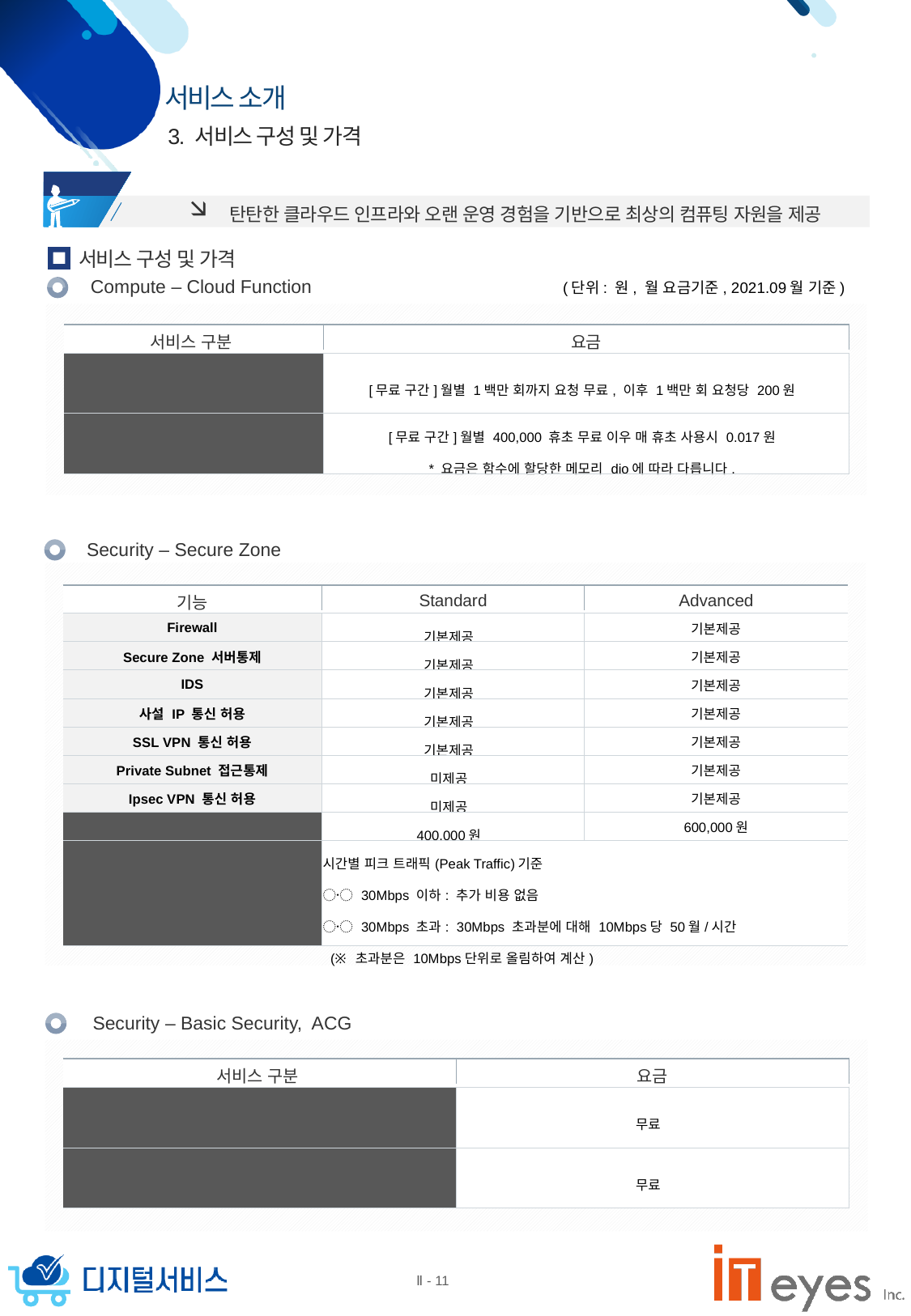

3. 서비스 구성 및 가격
  탄탄한 클라우드 인프라와 오랜 운영 경험을 기반으로 최상의 컴퓨팅 자원을 제공
서비스 구성 및 가격

Compute – Cloud Function

(단위: 원, 월 요금기준, 2021.09월 기준)

| 서비스 구분 | 요금 |
| --- | --- |
|  |  |
| (실행) 요청 | [무료 구간]월별 1백만 회까지 요청 무료, 이후 1백만 회 요청당 200원 |
| (컴퓨팅 사용)소요시간 | [무료 구간]월별 400,000 휴초 무료 이우 매 휴초 사용시 0.017원 \* 요금은 함수에 할당한 메모리 dio에 따라 다릅니다. |
Security – Secure Zone

| 기능 | Standard | Advanced |
| --- | --- | --- |
|  |  |  |
| Firewall | 기본제공 | 기본제공 |
| Secure Zone 서버통제 | 기본제공 | 기본제공 |
| IDS | 기본제공 | 기본제공 |
| 사설 IP 통신 허용 | 기본제공 | 기본제공 |
| SSL VPN 통신 허용 | 기본제공 | 기본제공 |
| Private Subnet 접근통제 | 미제공 | 기본제공 |
| Ipsec VPN 통신 허용 | 미제공 | 기본제공 |
| 기본 이용료(월) | 400,000원 | 600,000원 |
| 추가 이용료 | 시간별 피크 트래픽(Peak Traffic)기준 〮 30Mbps 이하: 추가 비용 없음 〮 30Mbps 초과: 30Mbps 초과분에 대해 10Mbps당 50월/시간 (※ 초과분은 10Mbps단위로 올림하여 계산) |  |
Security – Basic Security,  ACG

| 서비스 구분 | 요금 |
| --- | --- |
|  |  |
| Basic Security | 무료 |
| ACG | 무료 |